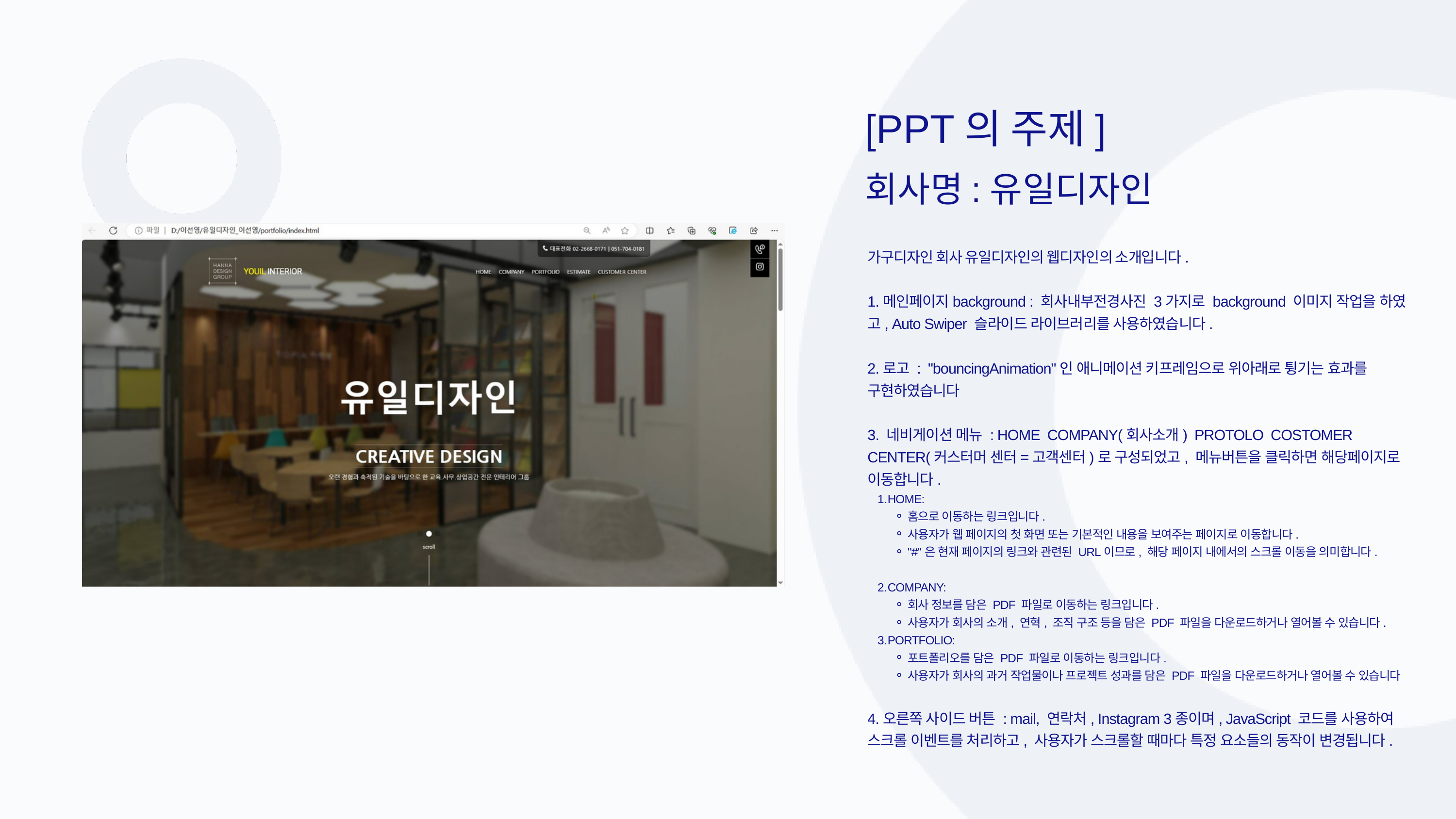

[PPT의 주제]
회사명:유일디자인

가구디자인 회사 유일디자인의 웹디자인의 소개입니다.

1.메인페이지background : 회사내부전경사진 3가지로 background 이미지 작업을 하였고, Auto Swiper 슬라이드 라이브러리를 사용하였습니다.

2.로고 :  "bouncingAnimation"인 애니메이션 키프레임으로 위아래로 튕기는 효과를 구현하였습니다

3. 네비게이션 메뉴 : HOME  COMPANY(회사소개)  PROTOLO  COSTOMER CENTER(커스터머 센터=고객센터)로 구성되었고, 메뉴버튼을 클릭하면 해당페이지로 이동합니다.
HOME:
홈으로 이동하는 링크입니다.
사용자가 웹 페이지의 첫 화면 또는 기본적인 내용을 보여주는 페이지로 이동합니다.
"#"은 현재 페이지의 링크와 관련된 URL이므로, 해당 페이지 내에서의 스크롤 이동을 의미합니다.

COMPANY:
회사 정보를 담은 PDF 파일로 이동하는 링크입니다.
사용자가 회사의 소개, 연혁, 조직 구조 등을 담은 PDF 파일을 다운로드하거나 열어볼 수 있습니다.
PORTFOLIO:
포트폴리오를 담은 PDF 파일로 이동하는 링크입니다.
사용자가 회사의 과거 작업물이나 프로젝트 성과를 담은 PDF 파일을 다운로드하거나 열어볼 수 있습니다

4.오른쪽 사이드 버튼 : mail, 연락처, Instagram 3종이며, JavaScript 코드를 사용하여 스크롤 이벤트를 처리하고, 사용자가 스크롤할 때마다 특정 요소들의 동작이 변경됩니다.